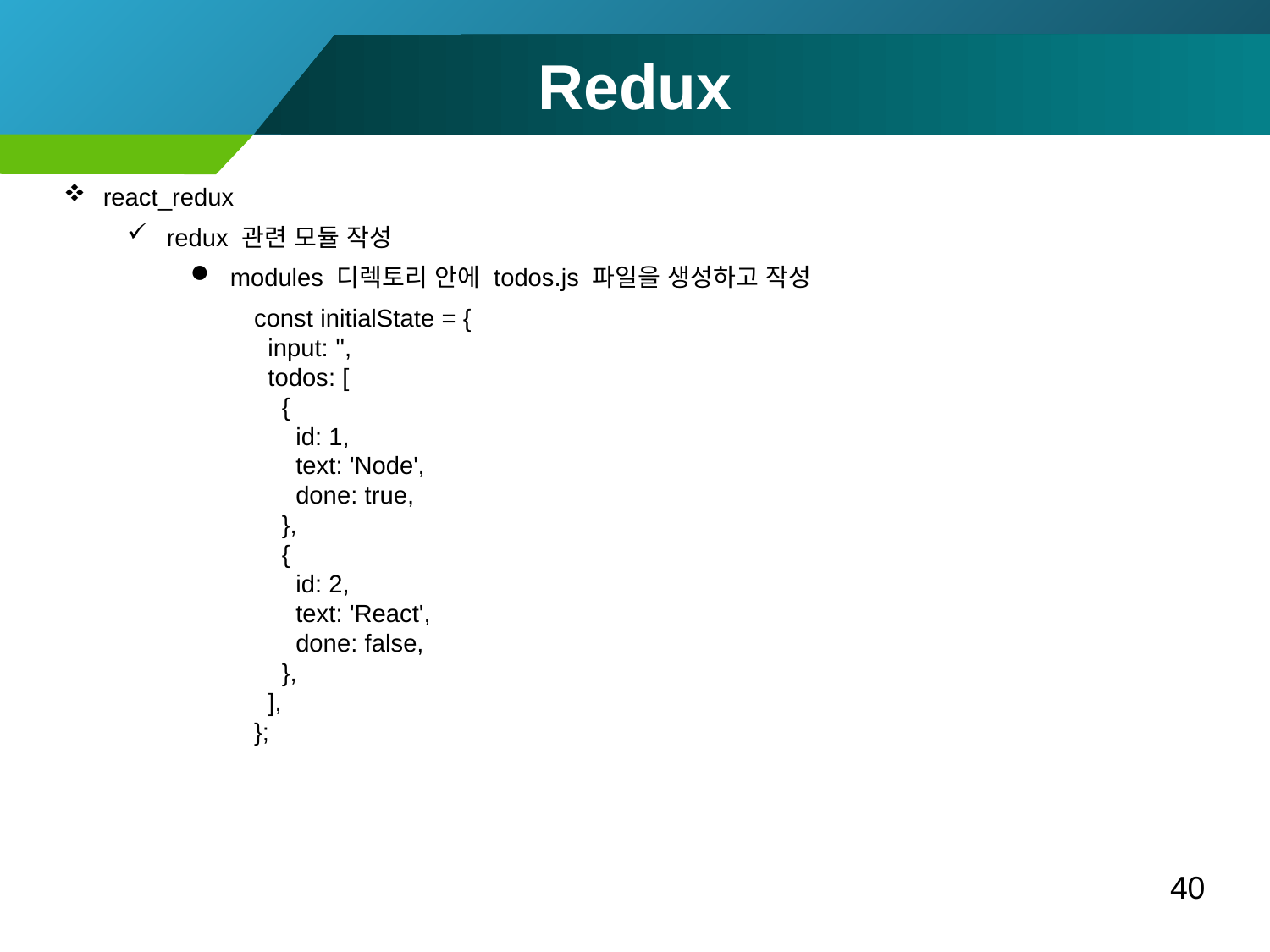

Redux
react_redux
redux 관련 모듈 작성
modules 디렉토리 안에 todos.js 파일을 생성하고 작성
const initialState = {
  input: '',
  todos: [
    {
      id: 1,
      text: 'Node',
      done: true,
    },
    {
      id: 2,
      text: 'React',
      done: false,
    },
  ],
};
40